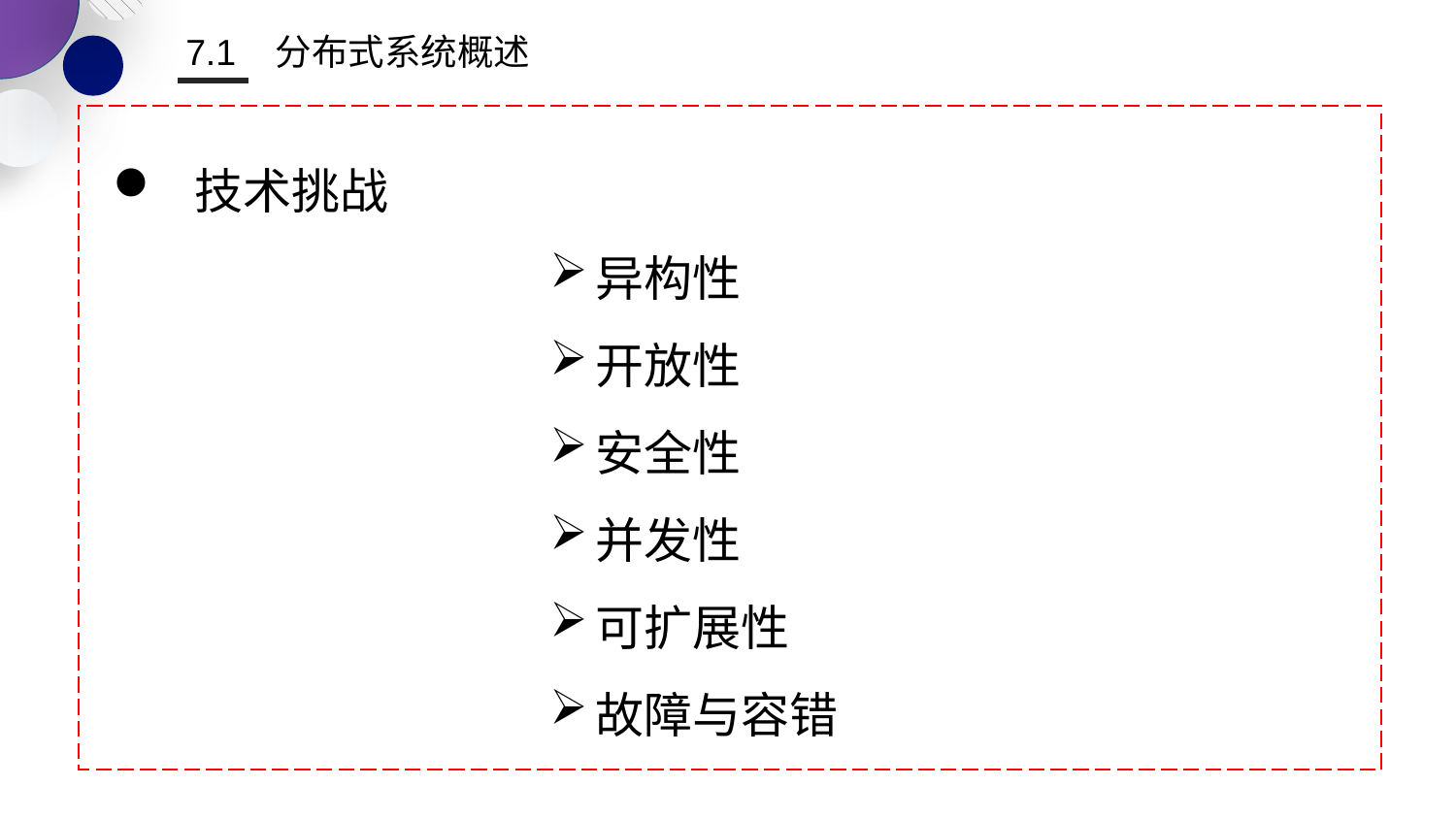

7.1   分布式系统概述

  技术挑战
异构性
开放性
安全性
并发性
可扩展性
故障与容错